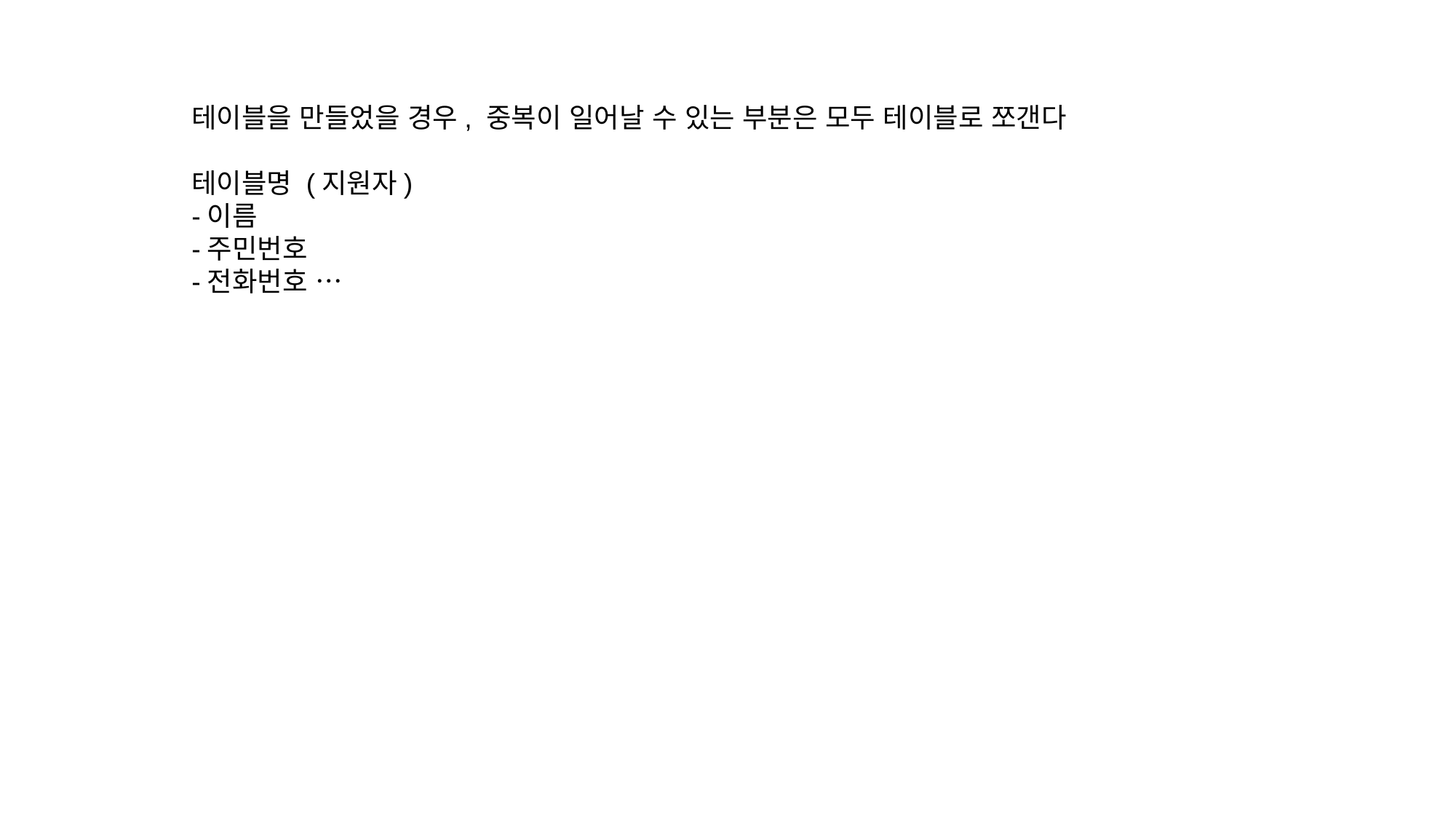

테이블을 만들었을 경우, 중복이 일어날 수 있는 부분은 모두 테이블로 쪼갠다

테이블명 (지원자)
-이름
-주민번호
-전화번호 …